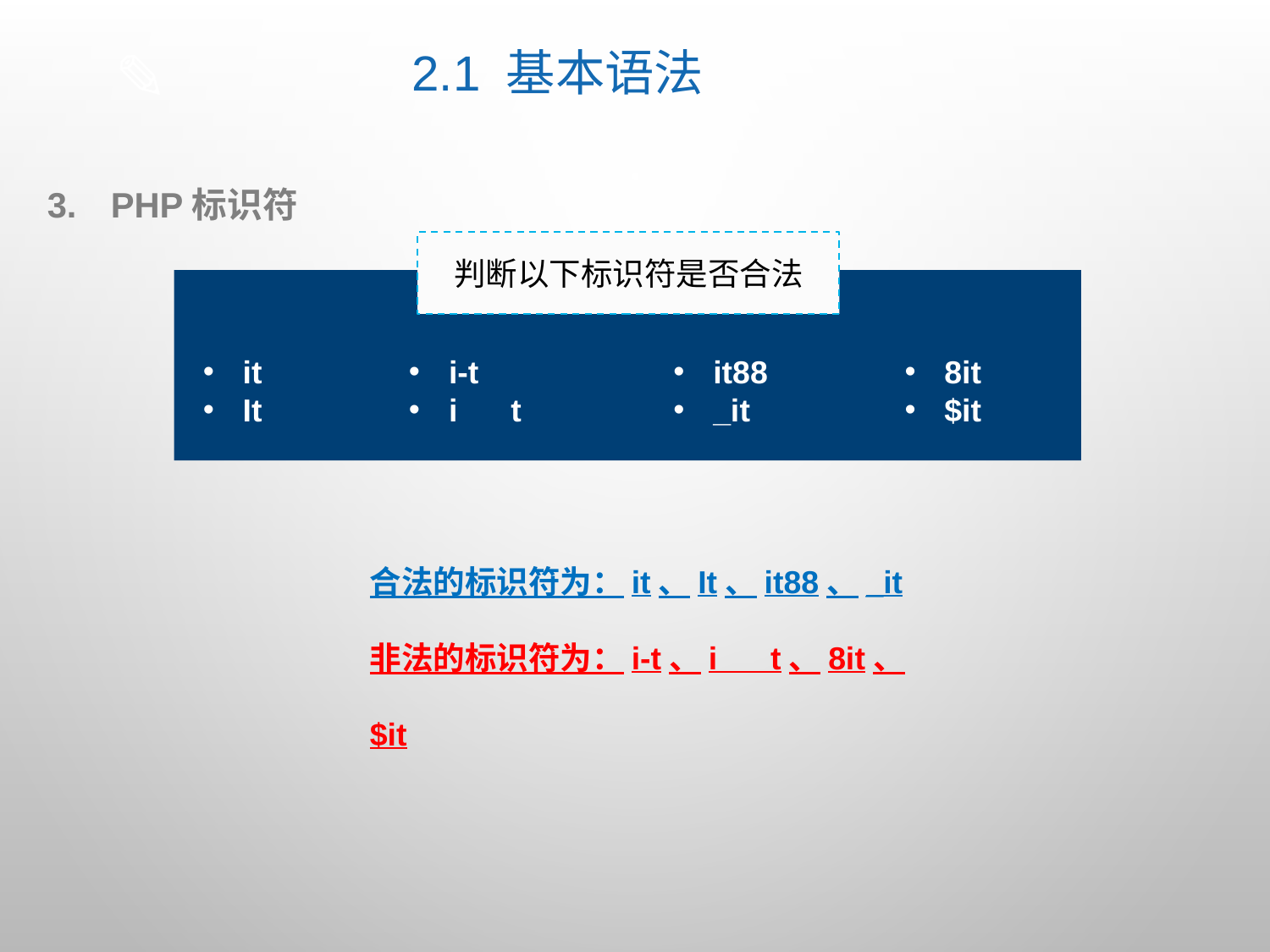

# 2.1 基本语法
PHP标识符

判断以下标识符是否合法

it
It
i-t
i      t
it88
_it
8it
$it
合法的标识符为：it、It、it88、_it
非法的标识符为：i-t、i      t、8it、$it